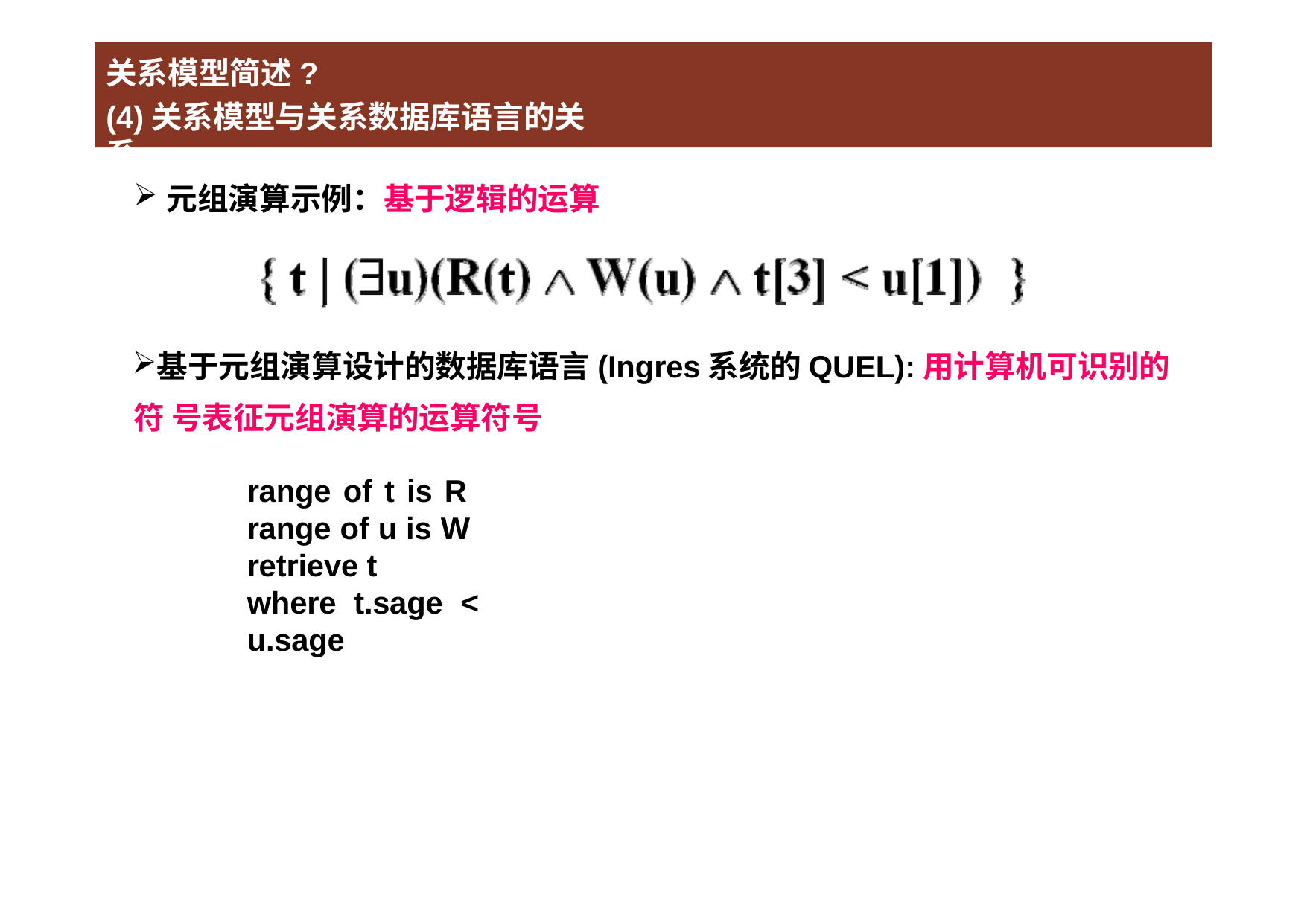

# 关系模型简述?
(4)关系模型与关系数据库语言的关系
元组演算示例：基于逻辑的运算

基于元组演算设计的数据库语言(Ingres系统的QUEL):用计算机可识别的符 号表征元组演算的运算符号

range of t is R  range of u is W  retrieve t
where t.sage < u.sage